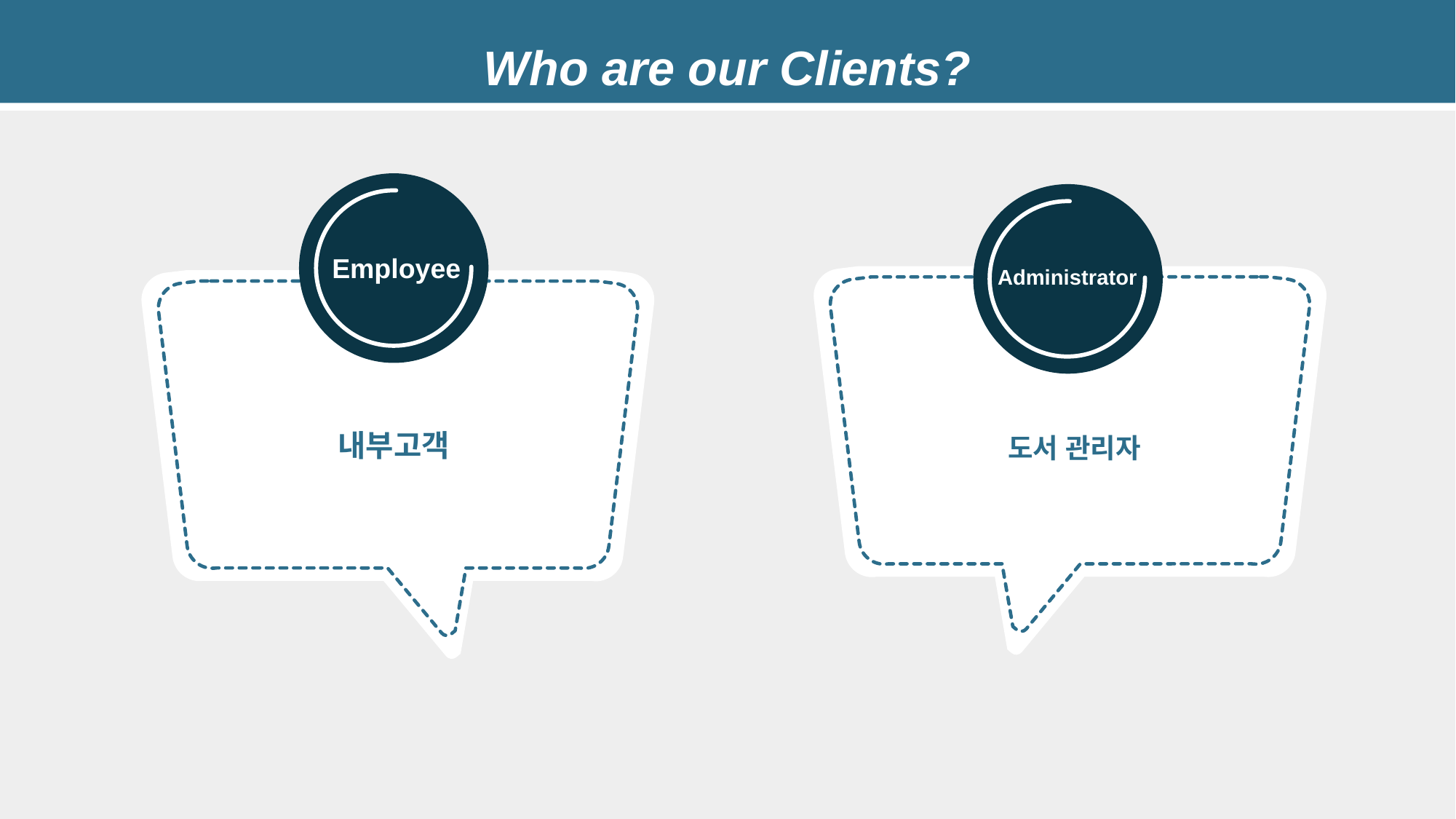

Who are our Clients?

Employee
Administrator
내부고객
도서 관리자